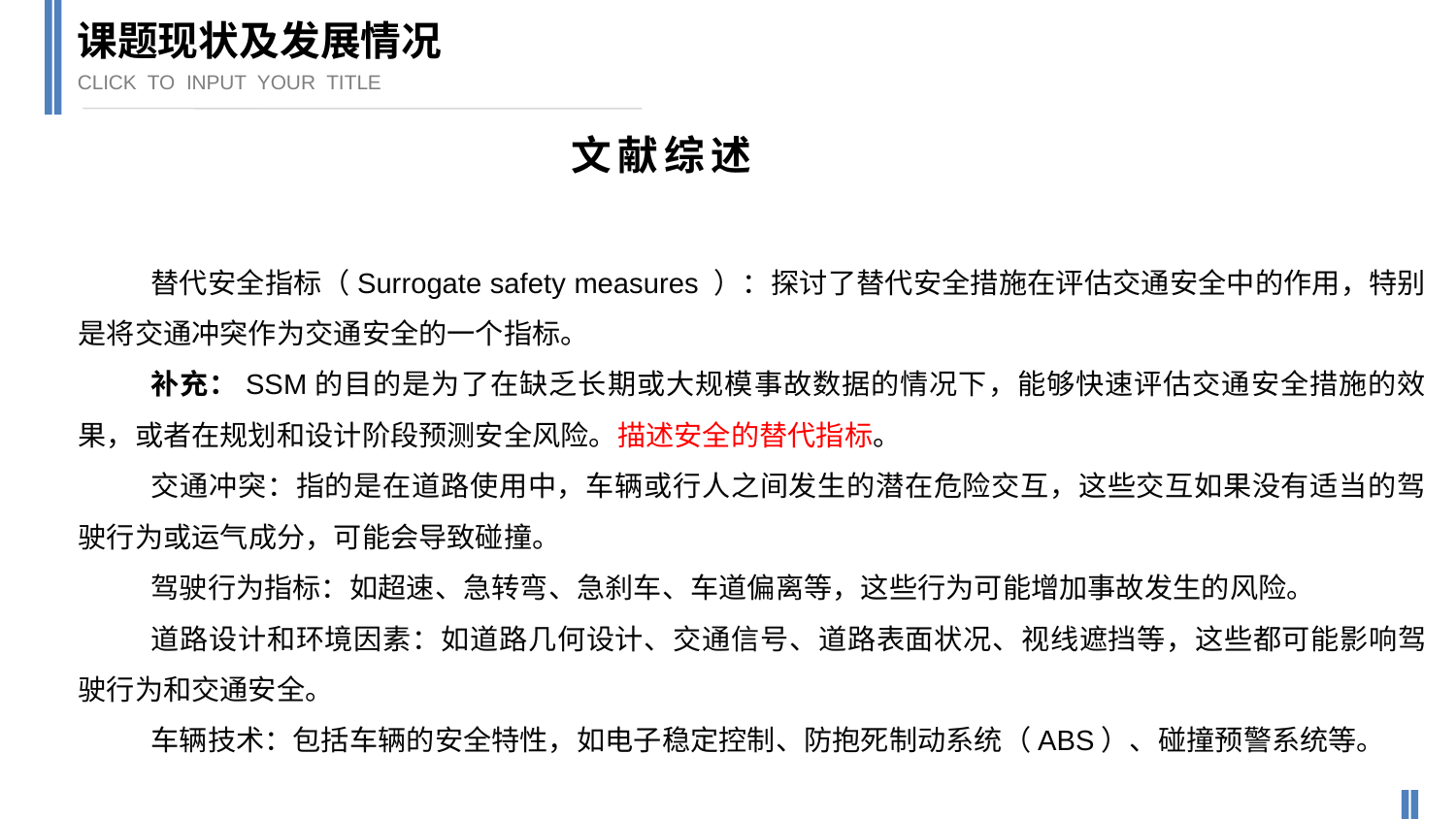

课题现状及发展情况
CLICK  TO  INPUT  YOUR  TITLE
文献综述
替代安全指标（Surrogate safety measures ）：探讨了替代安全措施在评估交通安全中的作用，特别是将交通冲突作为交通安全的一个指标。
补充：SSM的目的是为了在缺乏长期或大规模事故数据的情况下，能够快速评估交通安全措施的效果，或者在规划和设计阶段预测安全风险。描述安全的替代指标。
交通冲突：指的是在道路使用中，车辆或行人之间发生的潜在危险交互，这些交互如果没有适当的驾驶行为或运气成分，可能会导致碰撞。
驾驶行为指标：如超速、急转弯、急刹车、车道偏离等，这些行为可能增加事故发生的风险。
道路设计和环境因素：如道路几何设计、交通信号、道路表面状况、视线遮挡等，这些都可能影响驾驶行为和交通安全。
车辆技术：包括车辆的安全特性，如电子稳定控制、防抱死制动系统（ABS）、碰撞预警系统等。